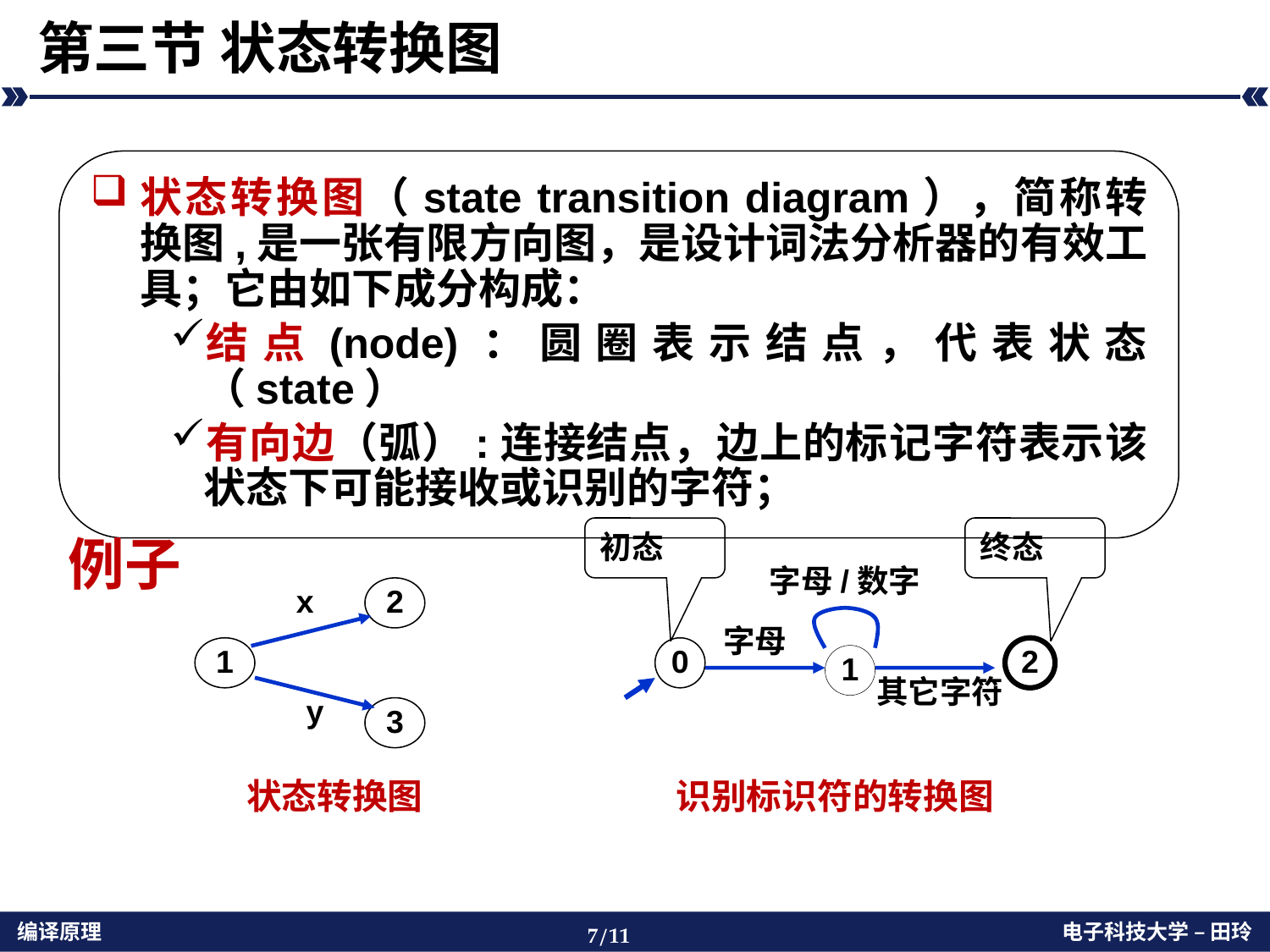

# 第三节 状态转换图
状态转换图（state transition diagram），简称转换图,是一张有限方向图，是设计词法分析器的有效工具；它由如下成分构成：
结点(node)：圆圈表示结点，代表状态（state）
有向边（弧）:连接结点，边上的标记字符表示该状态下可能接收或识别的字符；
初态
终态
例子
字母/数字

字母
0
2

其它字符

识别标识符的转换图
2
x

1

y
3
状态转换图
1